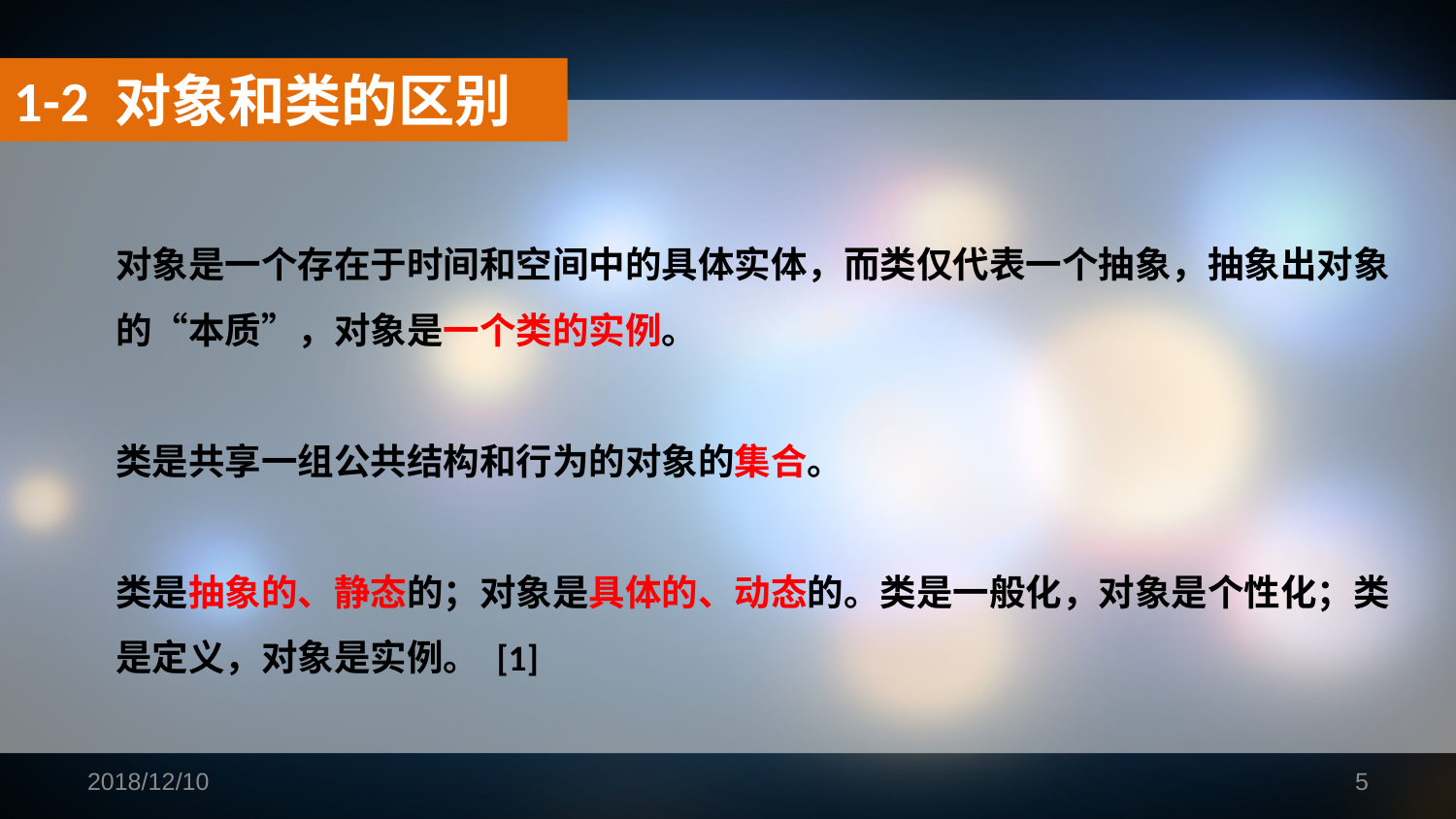

1-2 对象和类的区别

对象是一个存在于时间和空间中的具体实体，而类仅代表一个抽象，抽象出对象的“本质”，对象是一个类的实例。

类是共享一组公共结构和行为的对象的集合。

类是抽象的、静态的；对象是具体的、动态的。类是一般化，对象是个性化；类是定义，对象是实例。 [1]
2018/12/10
5